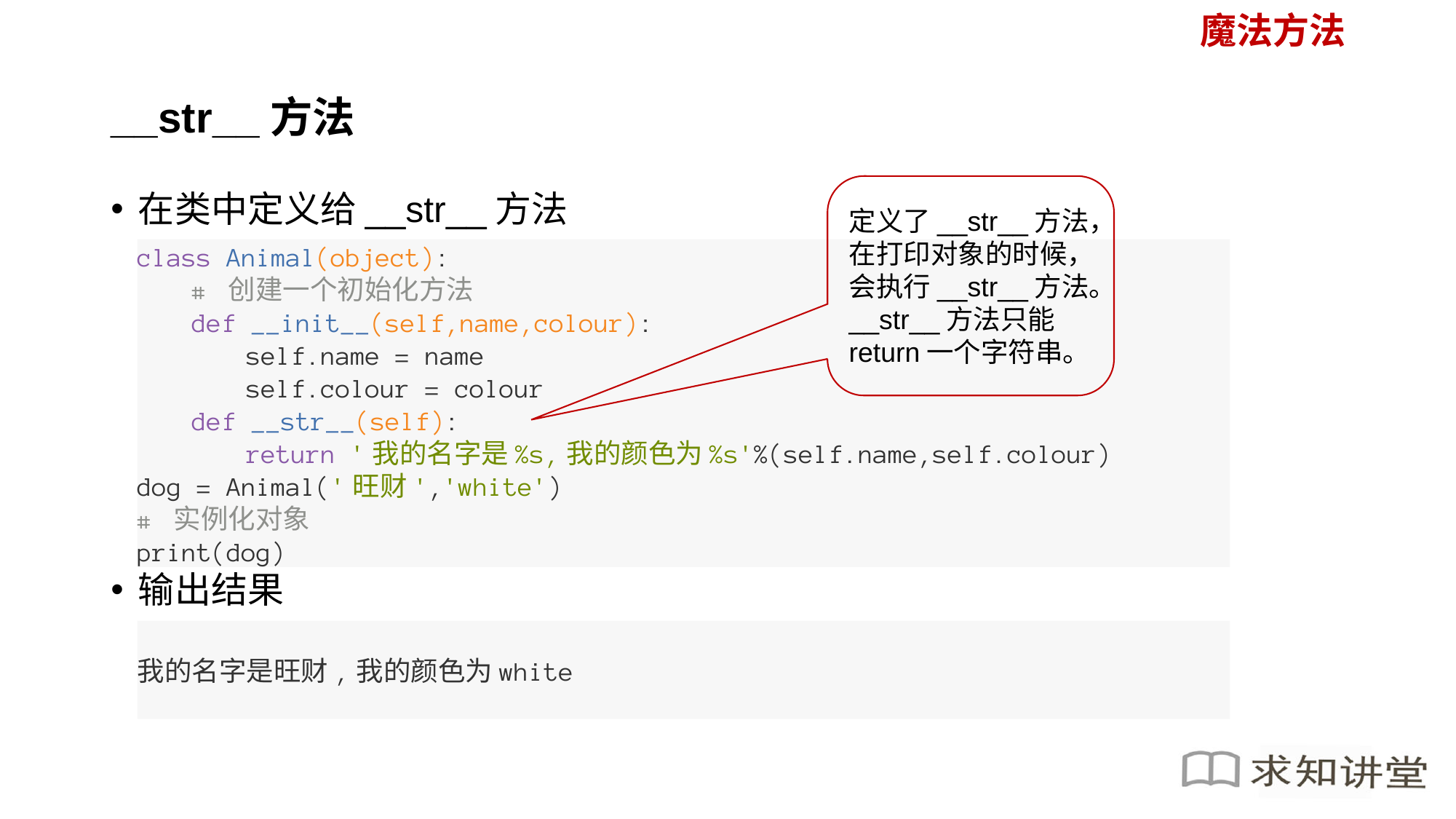

魔法方法
# __str__方法
定义了__str__方法，在打印对象的时候，会执行__str__方法。__str__方法只能return一个字符串。
在类中定义给__str__方法

输出结果
class Animal(object):
# 创建一个初始化方法
def __init__(self,name,colour):
self.name = name
self.colour = colour
def __str__(self):
return '我的名字是%s,我的颜色为%s'%(self.name,self.colour)
dog = Animal('旺财','white')
# 实例化对象
print(dog)

我的名字是旺财,我的颜色为white